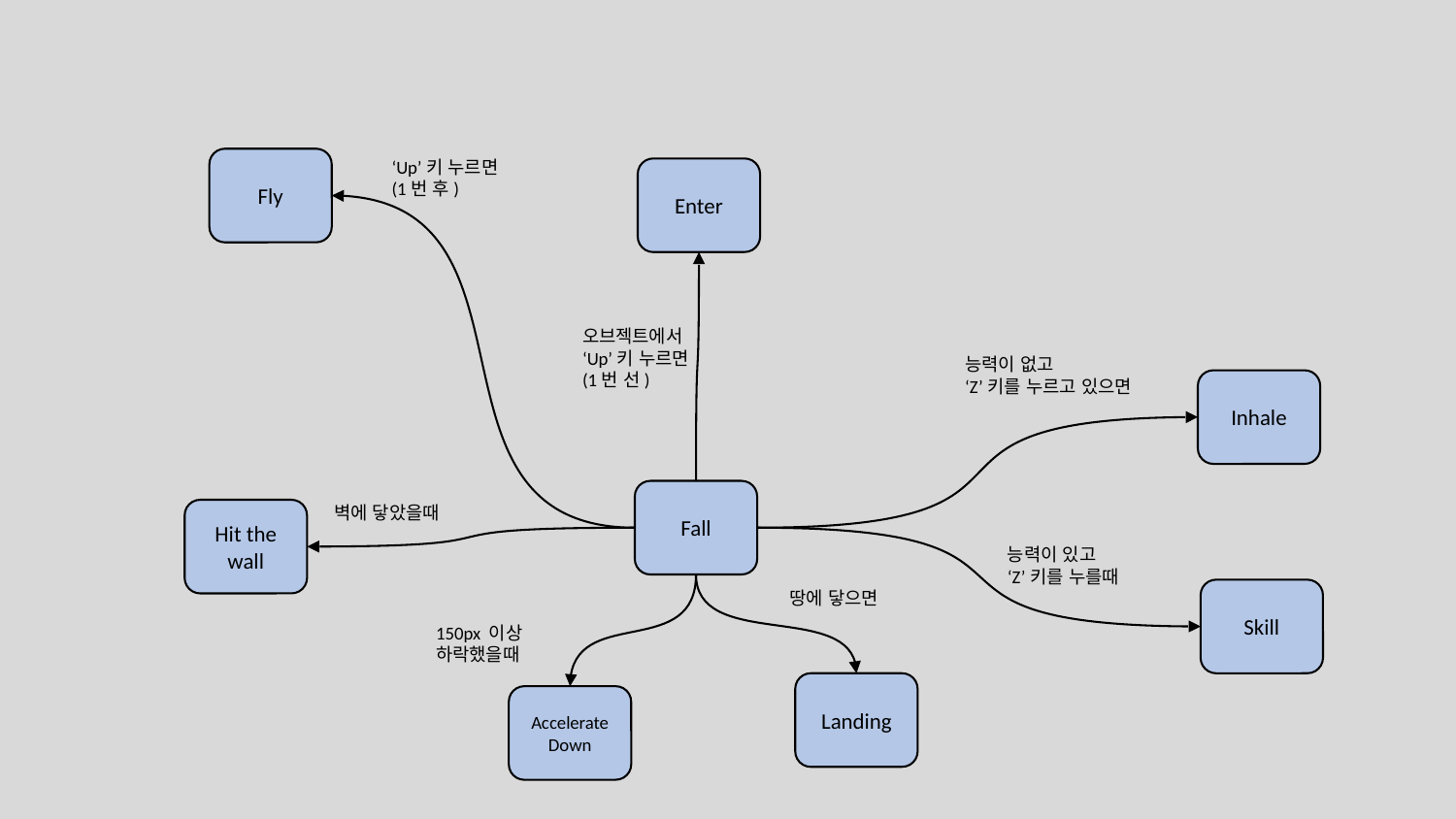

Fly
‘Up’키 누르면
(1번 후)
Enter
오브젝트에서
‘Up’키 누르면
(1번 선)
능력이 없고
‘Z’키를 누르고 있으면
Inhale
Fall
벽에 닿았을때
Hit the wall
능력이 있고
‘Z’키를 누를때
땅에 닿으면
Skill
150px 이상 하락했을때
Landing
Accelerate Down